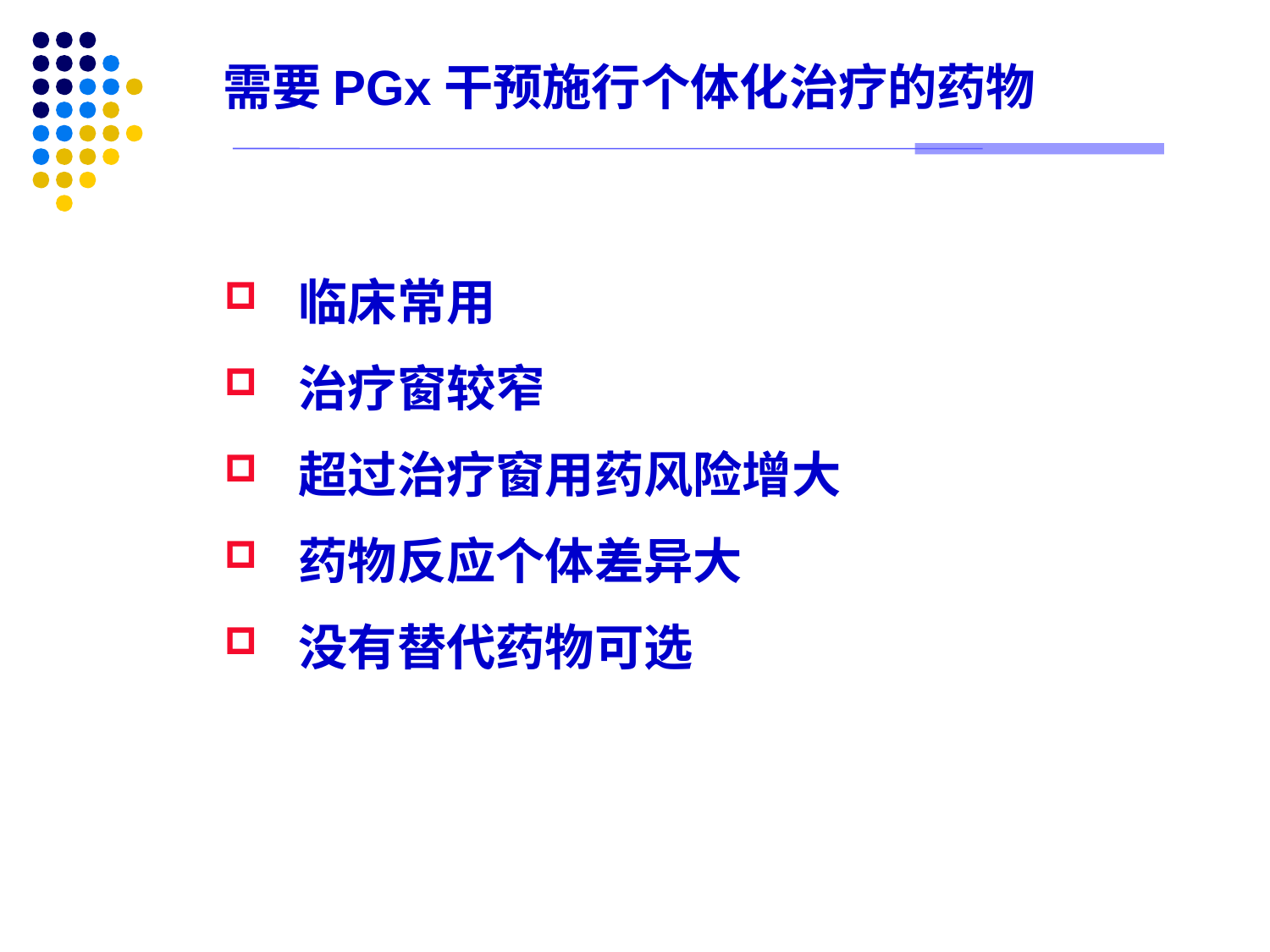

# 需要PGx干预施行个体化治疗的药物
临床常用
治疗窗较窄
超过治疗窗用药风险增大
药物反应个体差异大
没有替代药物可选